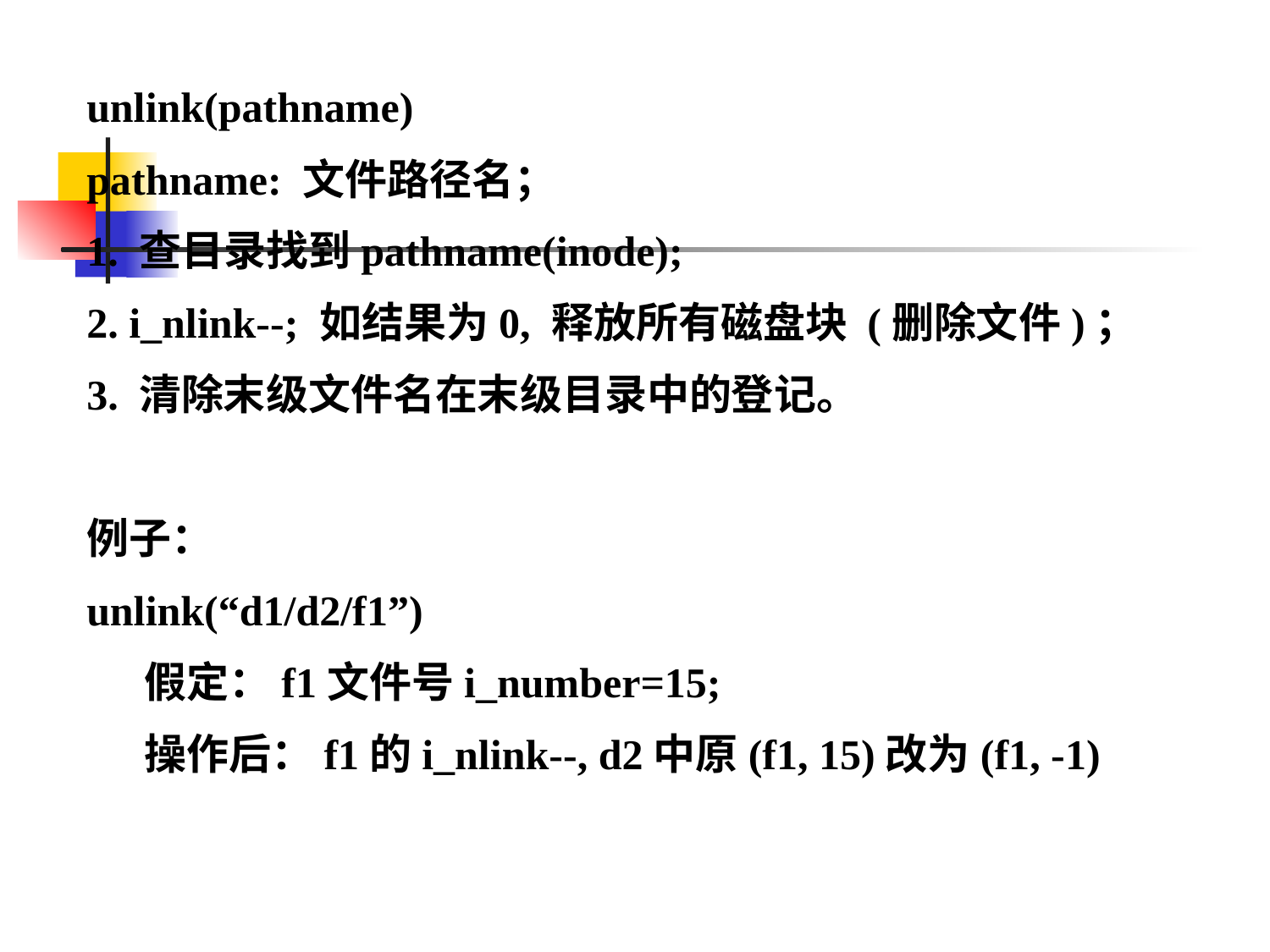

unlink(pathname)
pathname: 文件路径名；
1. 查目录找到pathname(inode);
2. i_nlink--; 如结果为0, 释放所有磁盘块 (删除文件)；
3. 清除末级文件名在末级目录中的登记。

例子：
unlink(“d1/d2/f1”)
     假定：f1文件号i_number=15;
     操作后：f1的i_nlink--, d2中原(f1, 15)改为(f1, -1)